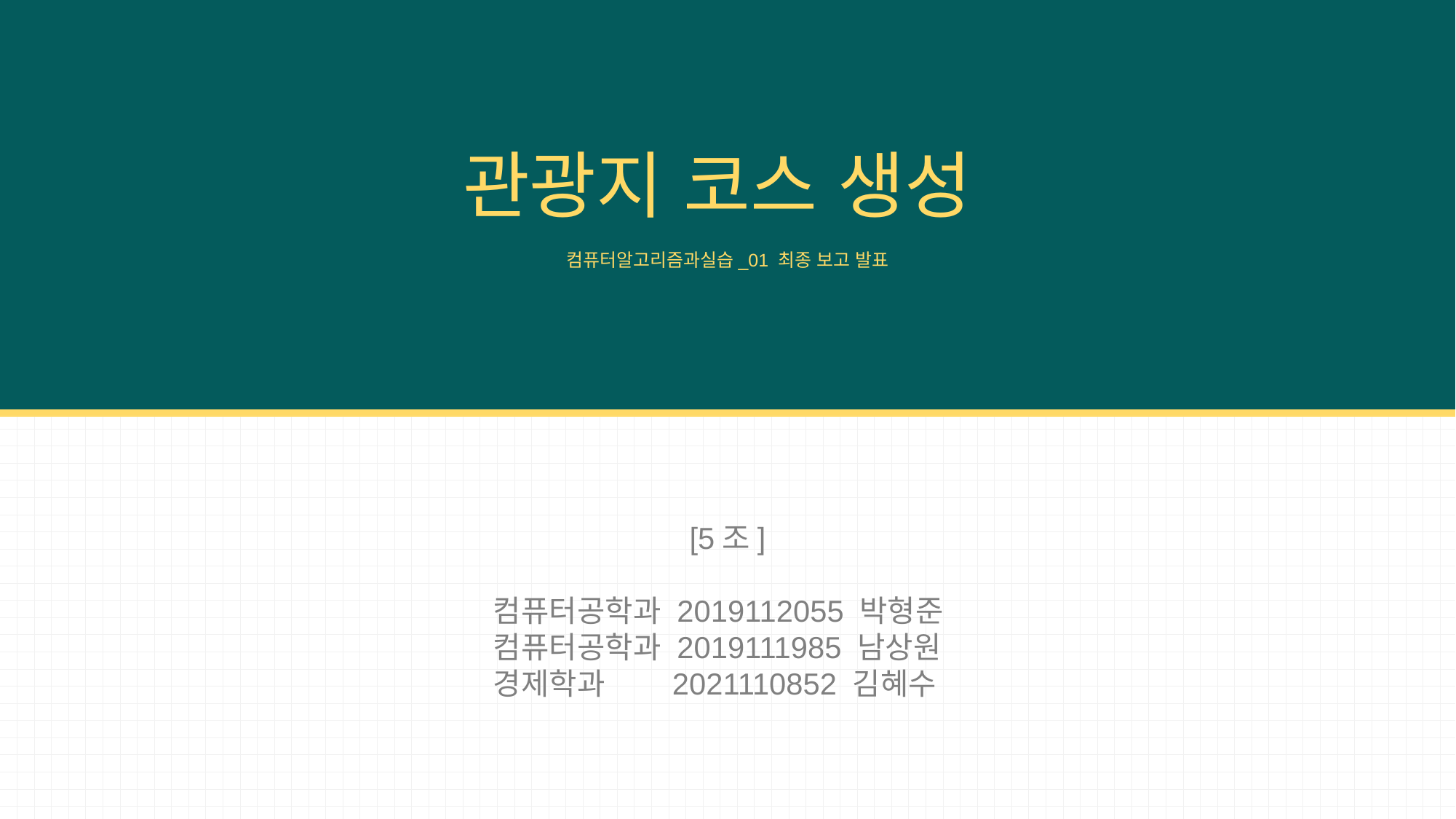

관광지 코스 생성
컴퓨터알고리즘과실습_01 최종 보고 발표
[5조]

컴퓨터공학과 2019112055 박형준
컴퓨터공학과 2019111985 남상원
경제학과       2021110852 김혜수